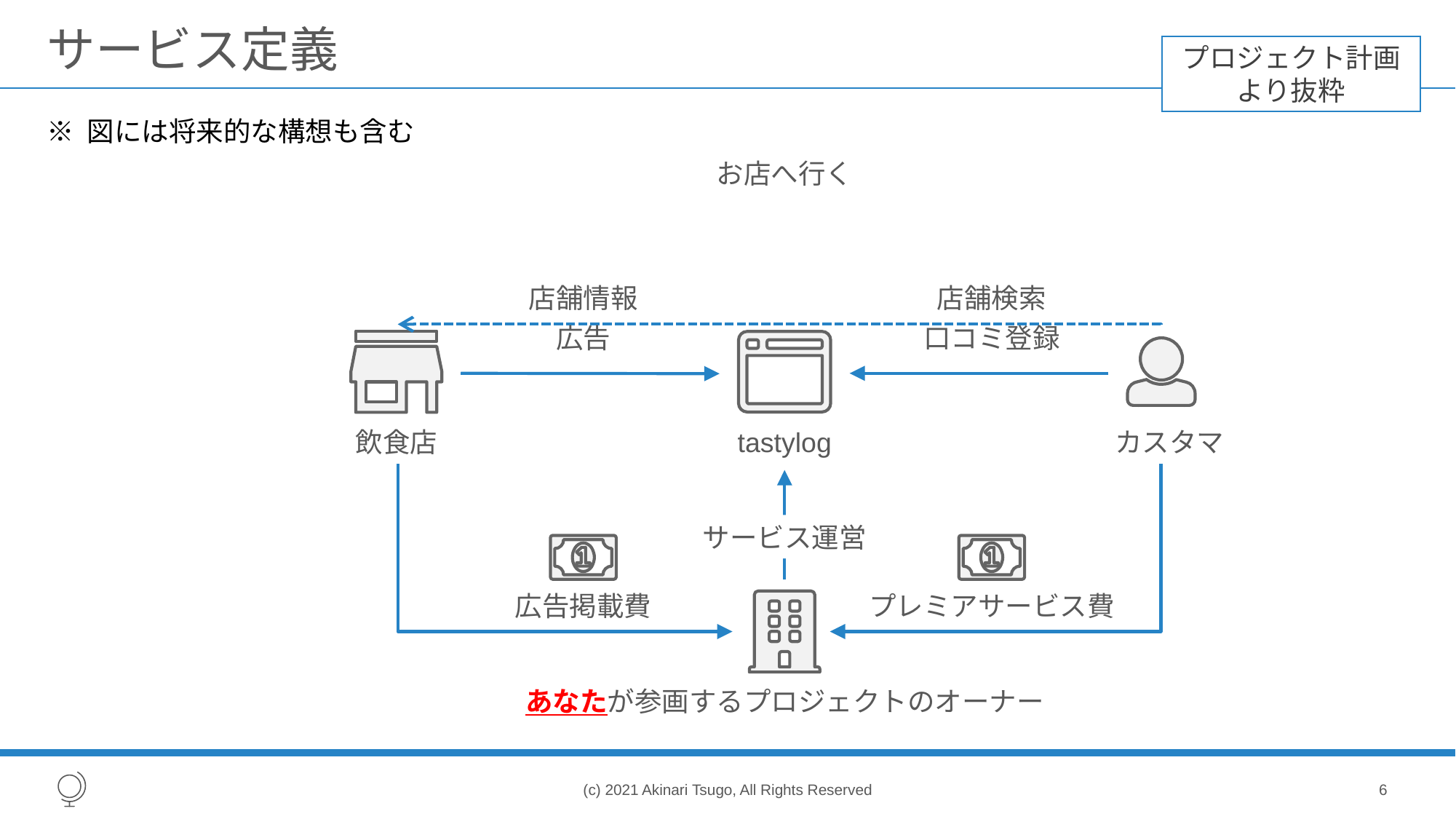

# サービス定義
プロジェクト計画より抜粋
※ 図には将来的な構想も含む
お店へ行く
店舗情報
店舗検索
広告
口コミ登録

飲食店
tastylog
カスタマ

サービス運営

広告掲載費
プレミアサービス費

あなたが参画するプロジェクトのオーナー